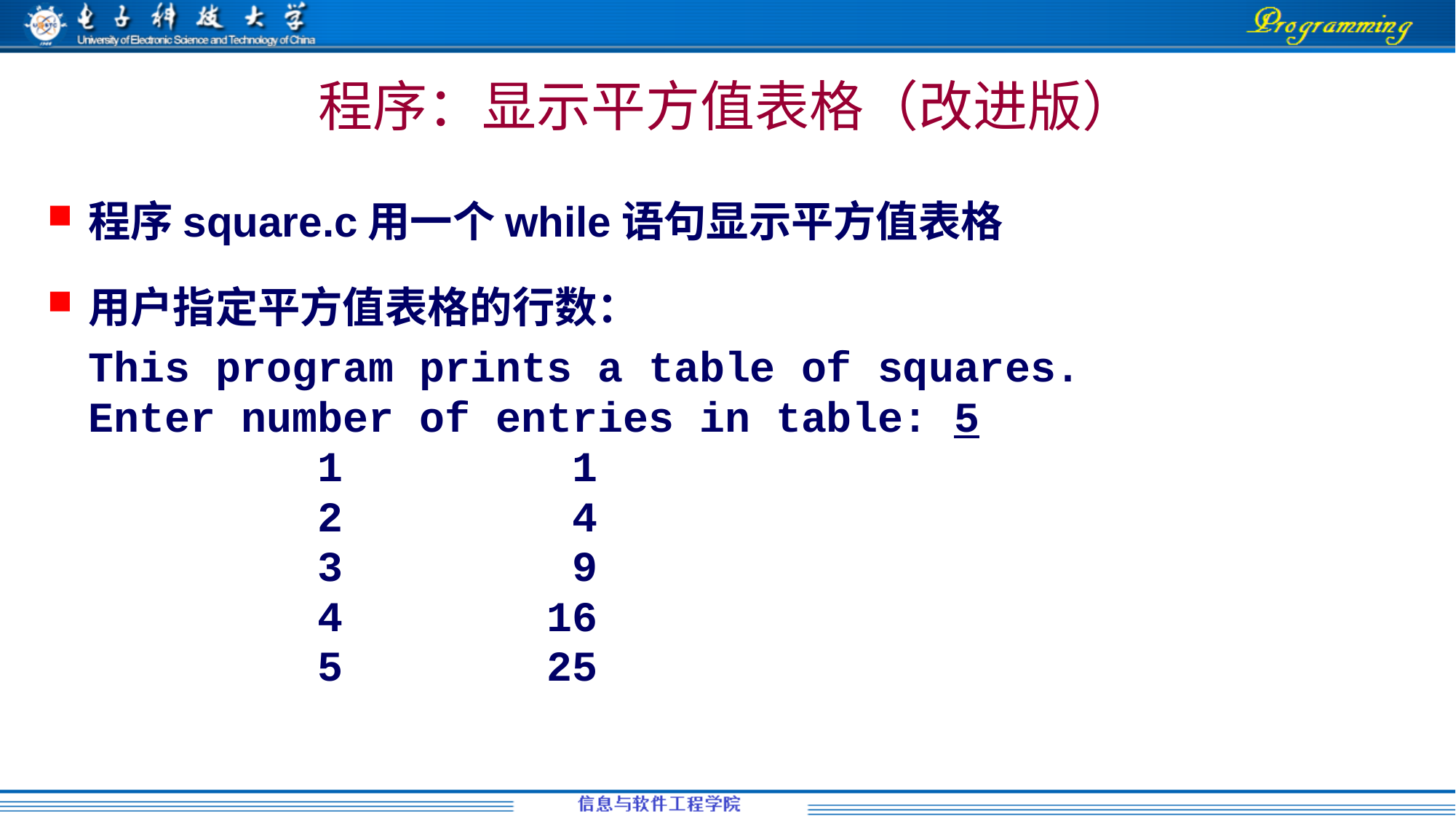

# 程序：显示平方值表格（改进版）
程序square.c用一个while语句显示平方值表格
用户指定平方值表格的行数：
	This program prints a table of squares.
	Enter number of entries in table: 5
	         1         1
	         2         4
	         3         9
	         4        16
	         5        25